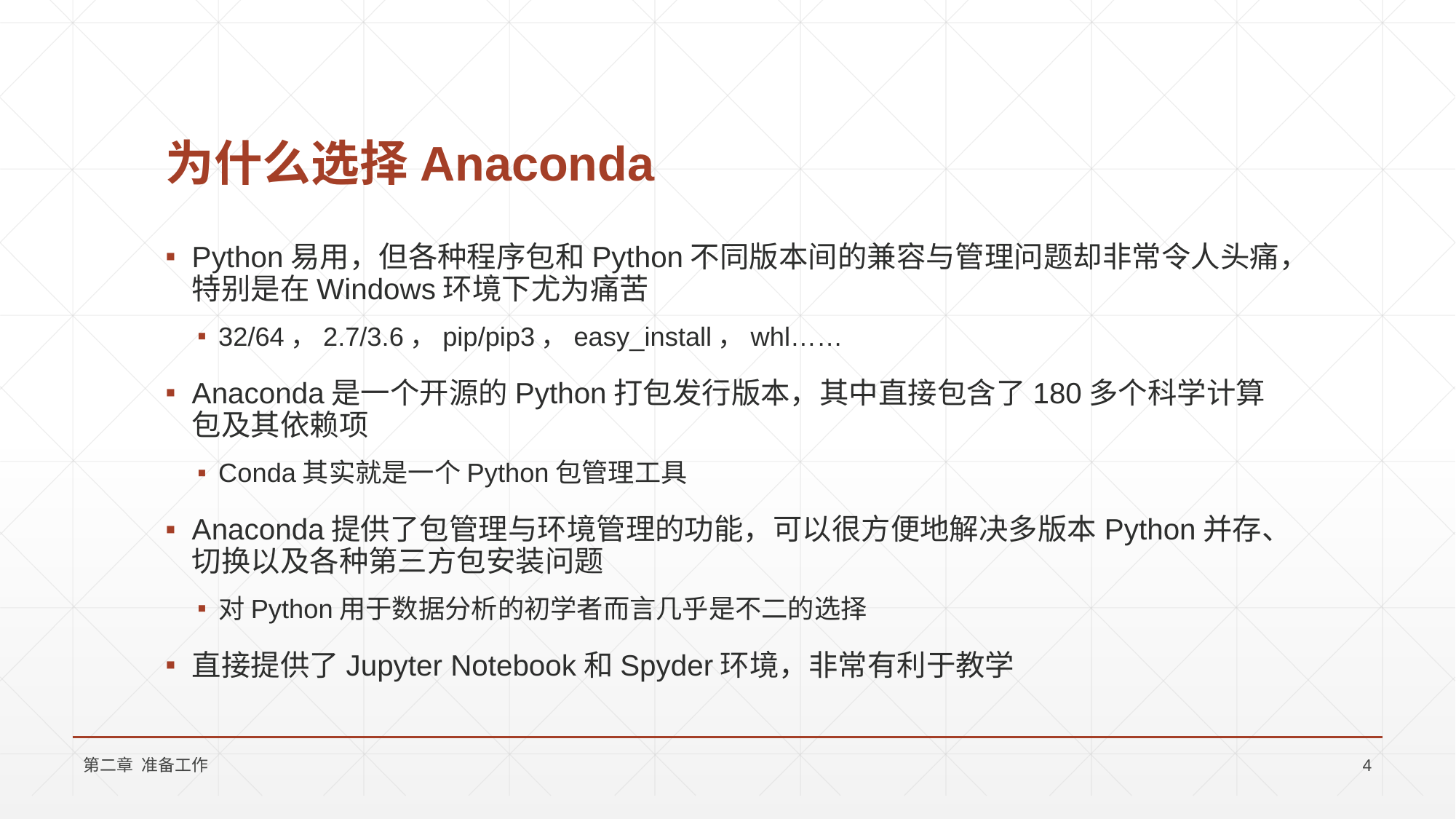

# 为什么选择Anaconda
Python易用，但各种程序包和Python不同版本间的兼容与管理问题却非常令人头痛，特别是在Windows环境下尤为痛苦
32/64，2.7/3.6，pip/pip3，easy_install，whl……
Anaconda是一个开源的Python打包发行版本，其中直接包含了180多个科学计算包及其依赖项
Conda其实就是一个Python包管理工具
Anaconda提供了包管理与环境管理的功能，可以很方便地解决多版本Python并存、切换以及各种第三方包安装问题
对Python用于数据分析的初学者而言几乎是不二的选择
直接提供了Jupyter Notebook和Spyder环境，非常有利于教学
第二章  准备工作
4